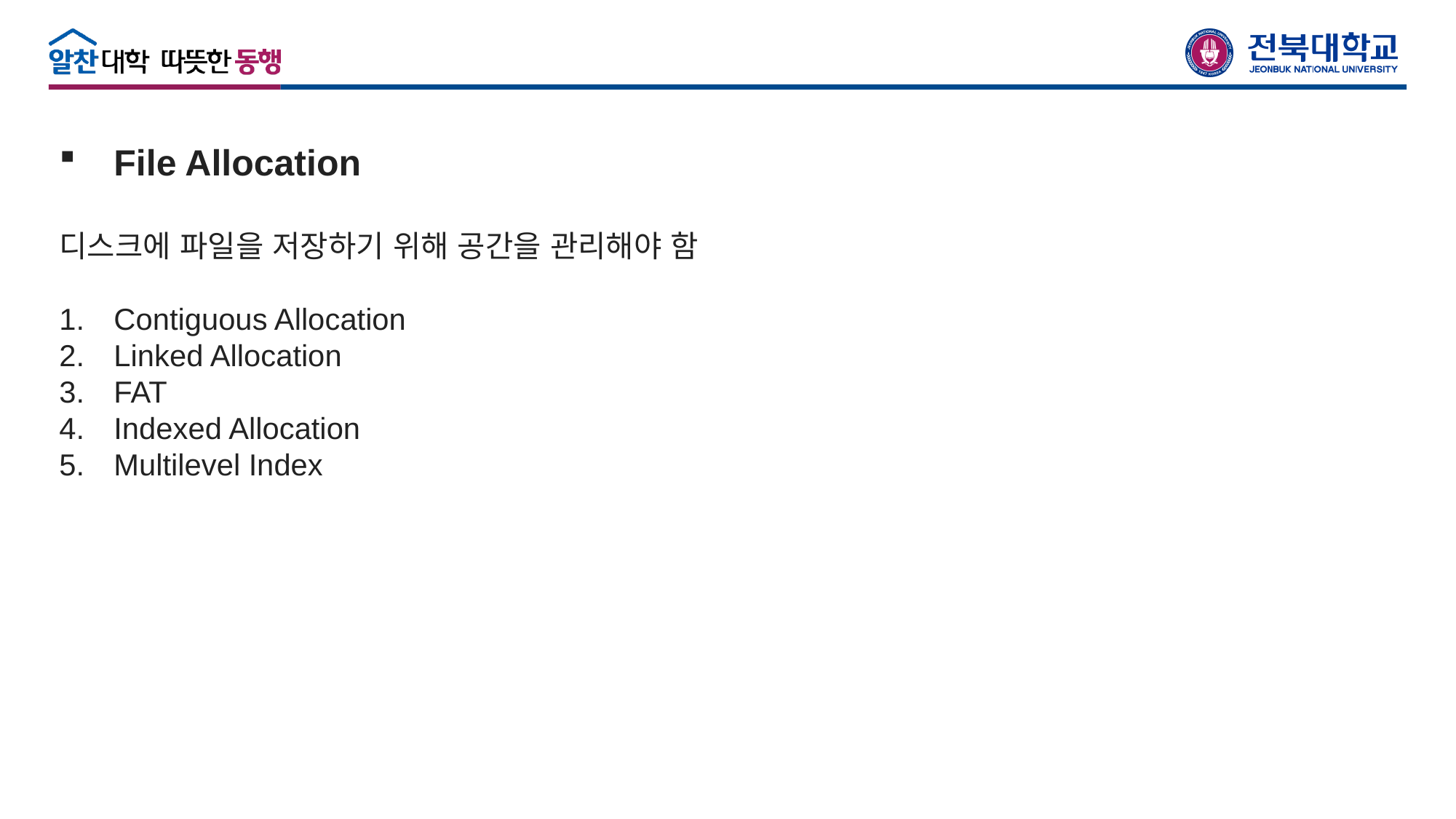

File Allocation

디스크에 파일을 저장하기 위해 공간을 관리해야 함

Contiguous Allocation
Linked Allocation
FAT
Indexed Allocation
Multilevel Index